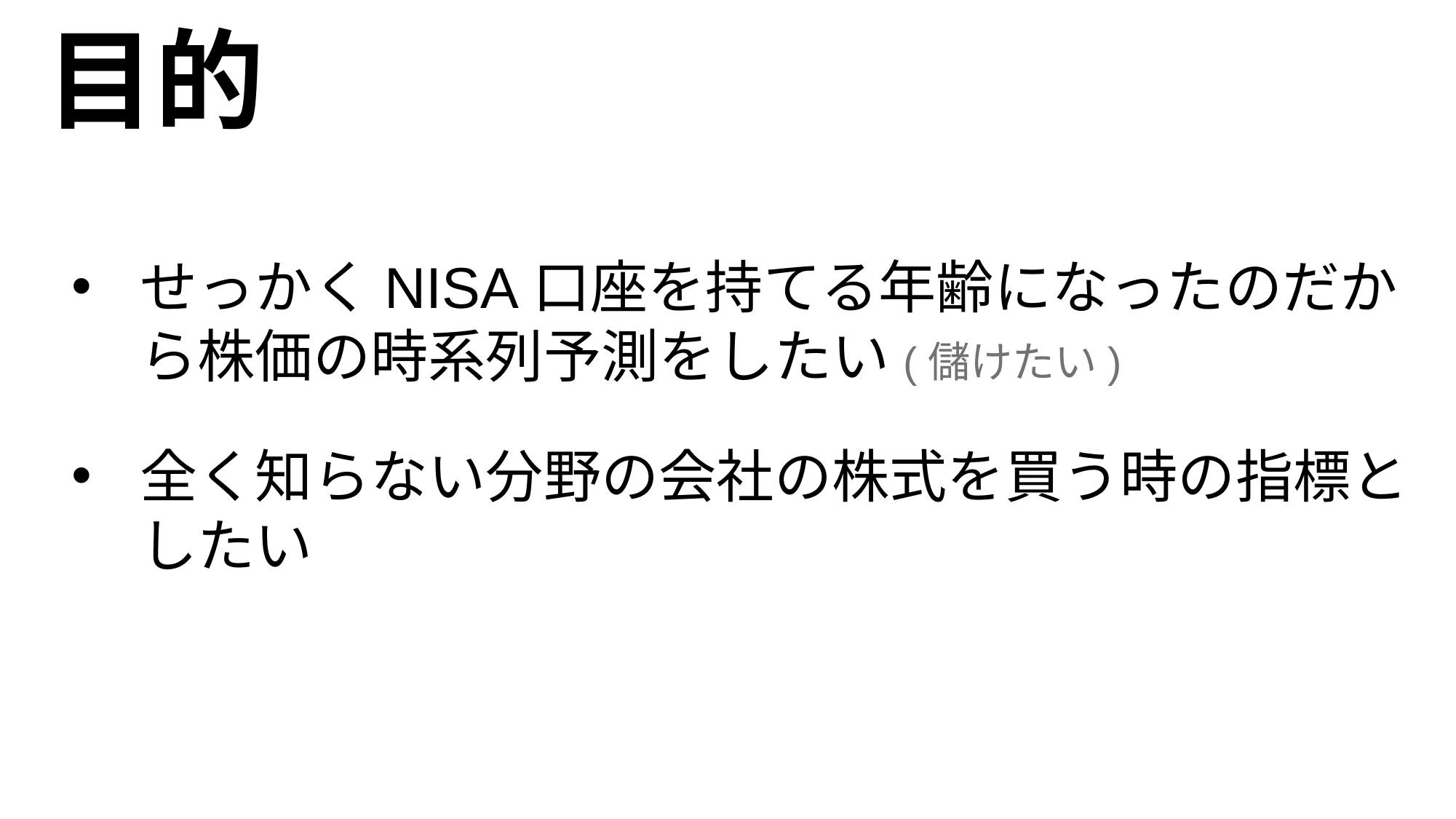

目的
せっかくNISA口座を持てる年齢になったのだから株価の時系列予測をしたい(儲けたい)

全く知らない分野の会社の株式を買う時の指標としたい